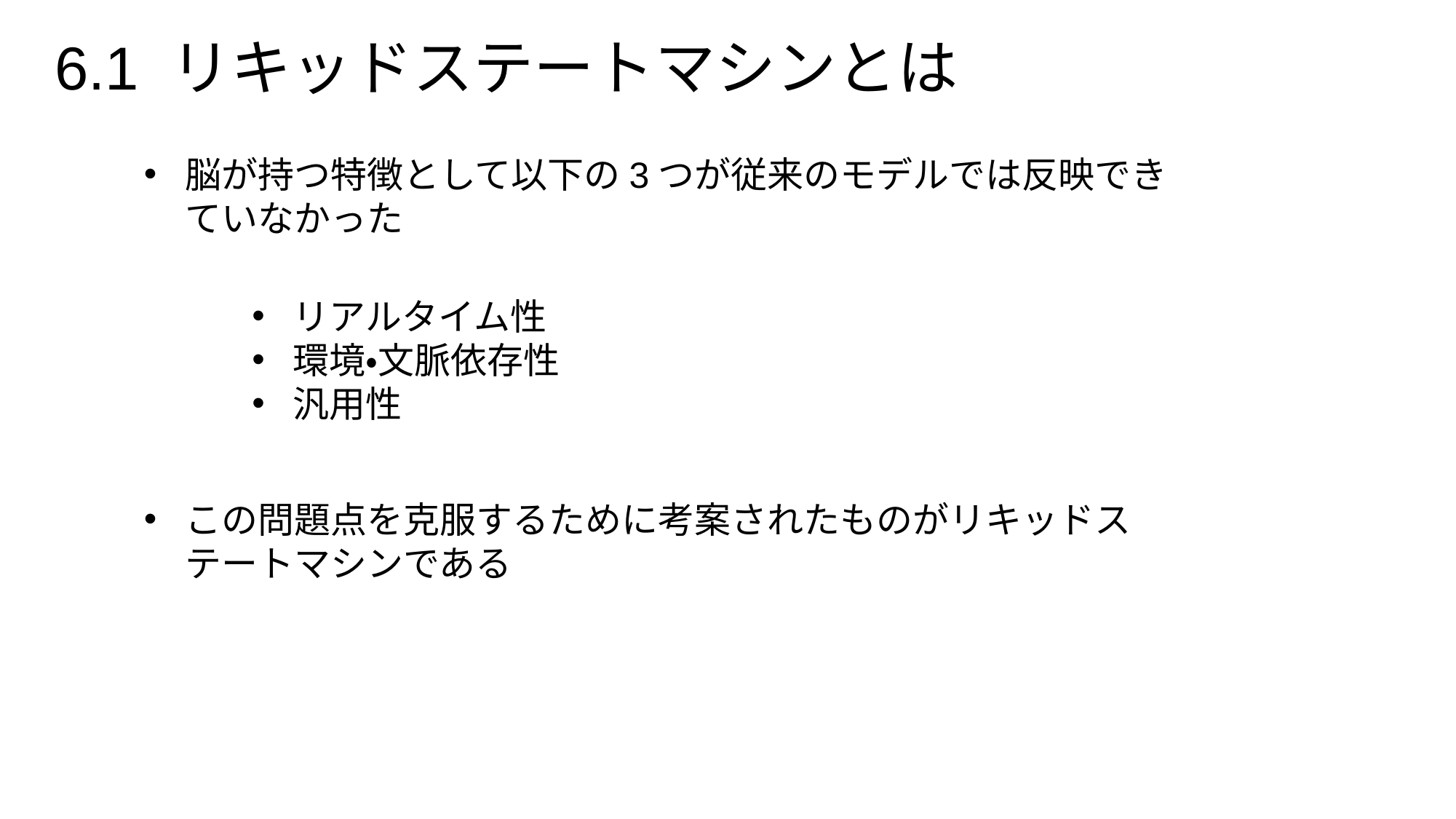

# 6.1 リキッドステートマシンとは
脳が持つ特徴として以下の3つが従来のモデルでは反映できていなかった
リアルタイム性
環境・文脈依存性
汎用性
この問題点を克服するために考案されたものがリキッドステートマシンである